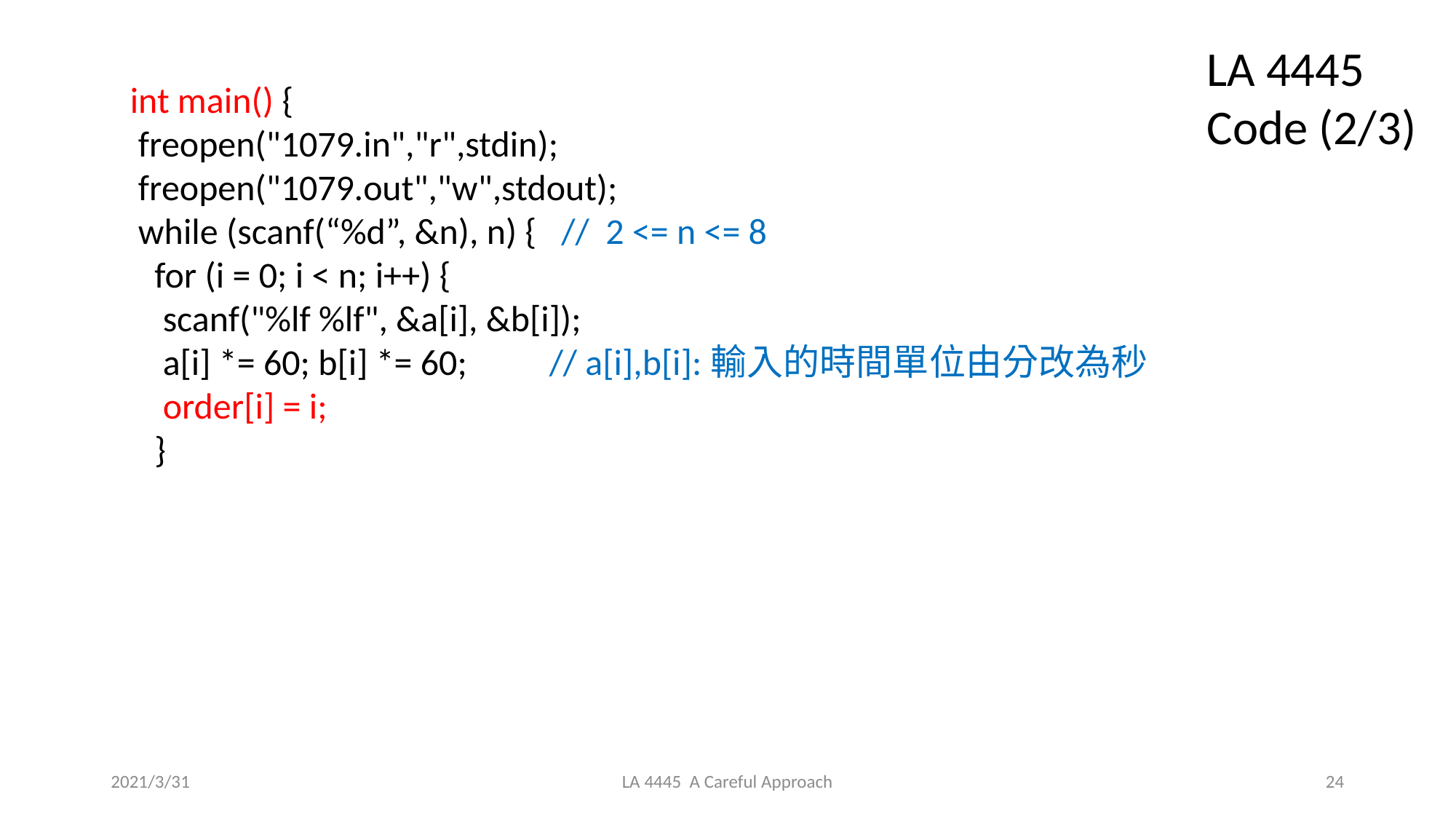

LA 4445 Code (2/3)
int main() {
 freopen("1079.in","r",stdin);
 freopen("1079.out","w",stdout);
 while (scanf(“%d”, &n), n) {   //  2 <= n <= 8
   for (i = 0; i < n; i++) {
    scanf("%lf %lf", &a[i], &b[i]);
    a[i] *= 60; b[i] *= 60;          // a[i],b[i]:輸入的時間單位由分改為秒
    order[i] = i;
   }
2021/3/31
LA 4445  A Careful Approach
24